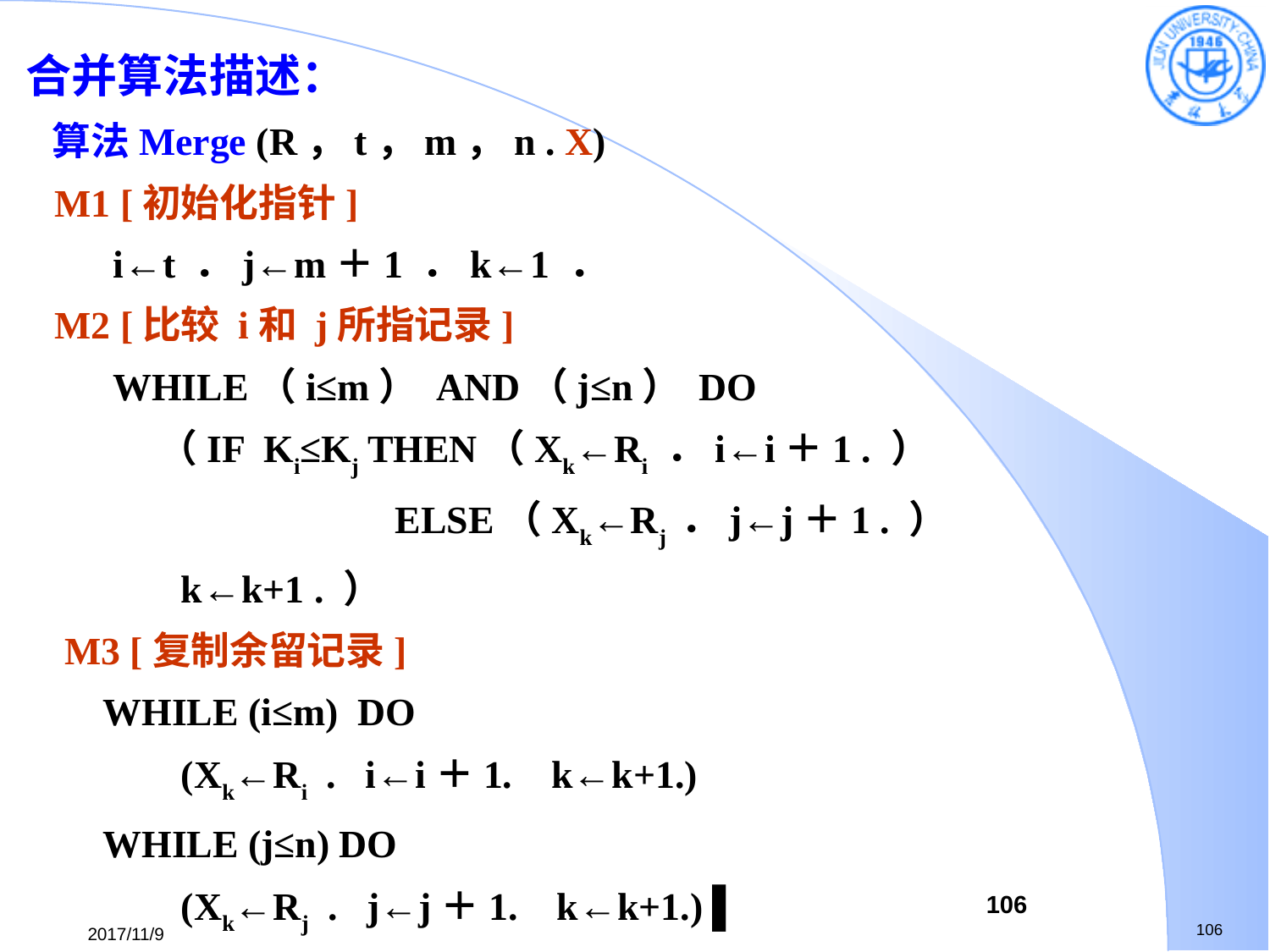

合并算法描述：
  算法Merge (R，t，m，n . X)
   M1 [初始化指针]
         i←t ．j←m＋1 ．k←1 ．
   M2 [比较 i和 j所指记录]
         WHILE（i≤m） AND（j≤n） DO
              （IF  Ki≤Kj THEN（Xk←Ri ．i←i＋1 . ）
                                      ELSE（Xk←Rj ．j←j＋1 . ）
                k←k+1 . ）
    M3 [复制余留记录]
        WHILE (i≤m)  DO
                (Xk←Ri  .   i←i＋1.    k←k+1.)
        WHILE (j≤n) DO
                (Xk←Rj  .   j←j＋1.    k←k+1.) ▌
106